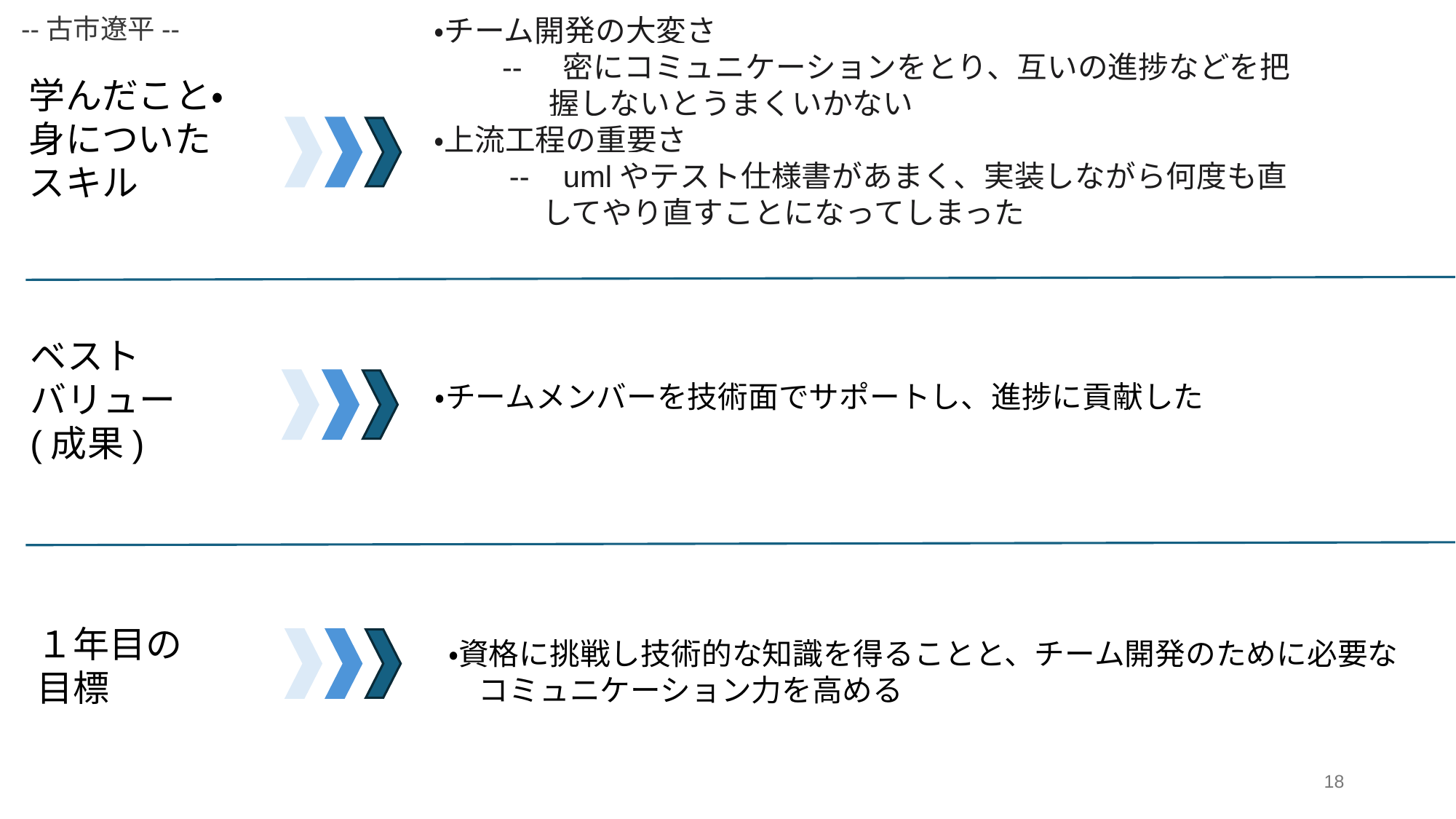

--古市遼平--
・チーム開発の大変さ
　　--    密にコミュニケーションをとり、互いの進捗などを把
                握しないとうまくいかない
・上流工程の重要さ
         --    umlやテスト仕様書があまく、実装しながら何度も直
               してやり直すことになってしまった

学んだこと・
身についた
スキル

ベスト
バリュー(成果)

・チームメンバーを技術面でサポートし、進捗に貢献した
１年目の目標

・資格に挑戦し技術的な知識を得ることと、チーム開発のために必要な
　コミュニケーション力を高める
18